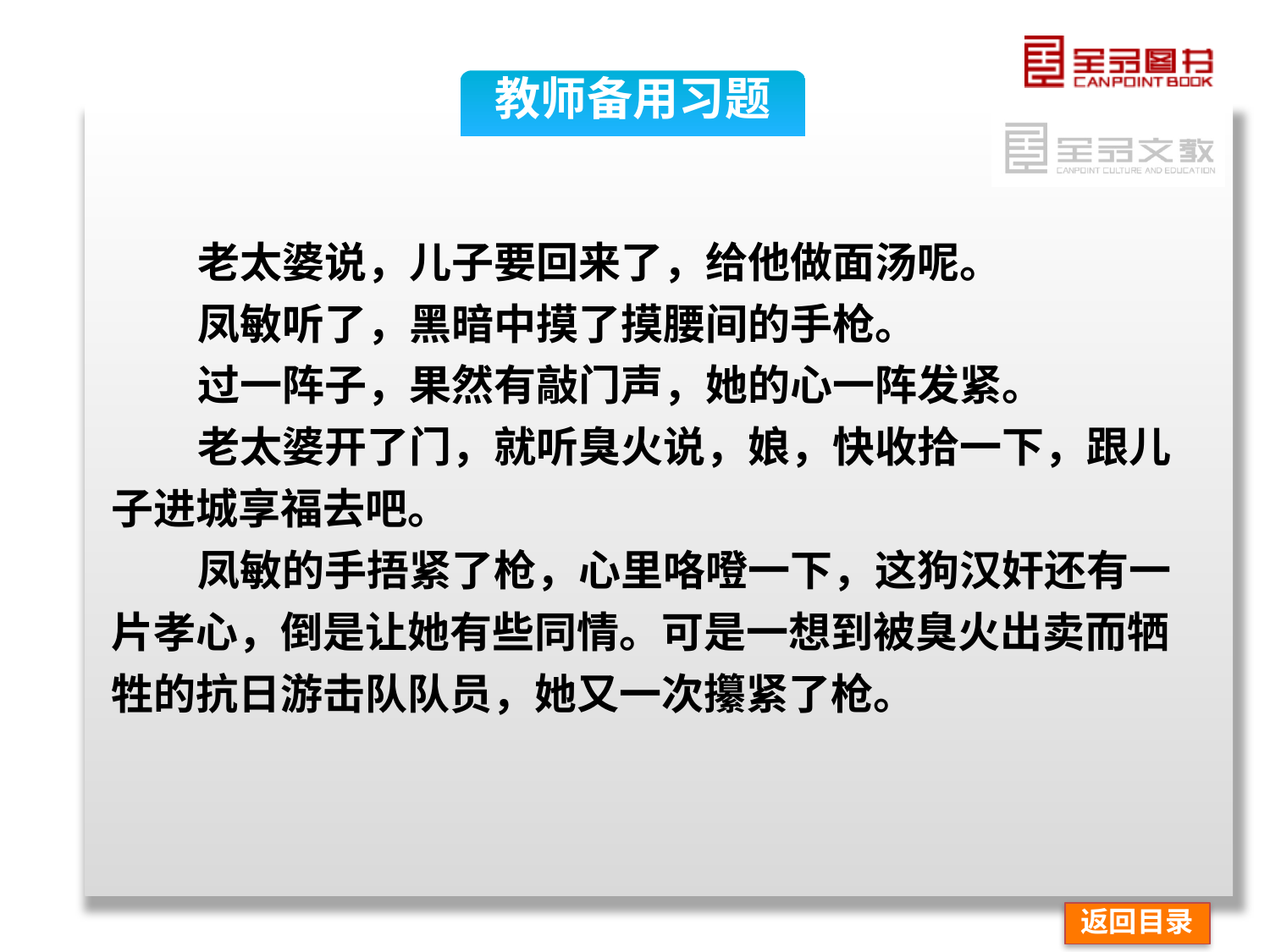

教师备用习题
老太婆说，儿子要回来了，给他做面汤呢。
凤敏听了，黑暗中摸了摸腰间的手枪。
过一阵子，果然有敲门声，她的心一阵发紧。
老太婆开了门，就听臭火说，娘，快收拾一下，跟儿子进城享福去吧。
凤敏的手捂紧了枪，心里咯噔一下，这狗汉奸还有一片孝心，倒是让她有些同情。可是一想到被臭火出卖而牺牲的抗日游击队队员，她又一次攥紧了枪。
返回目录